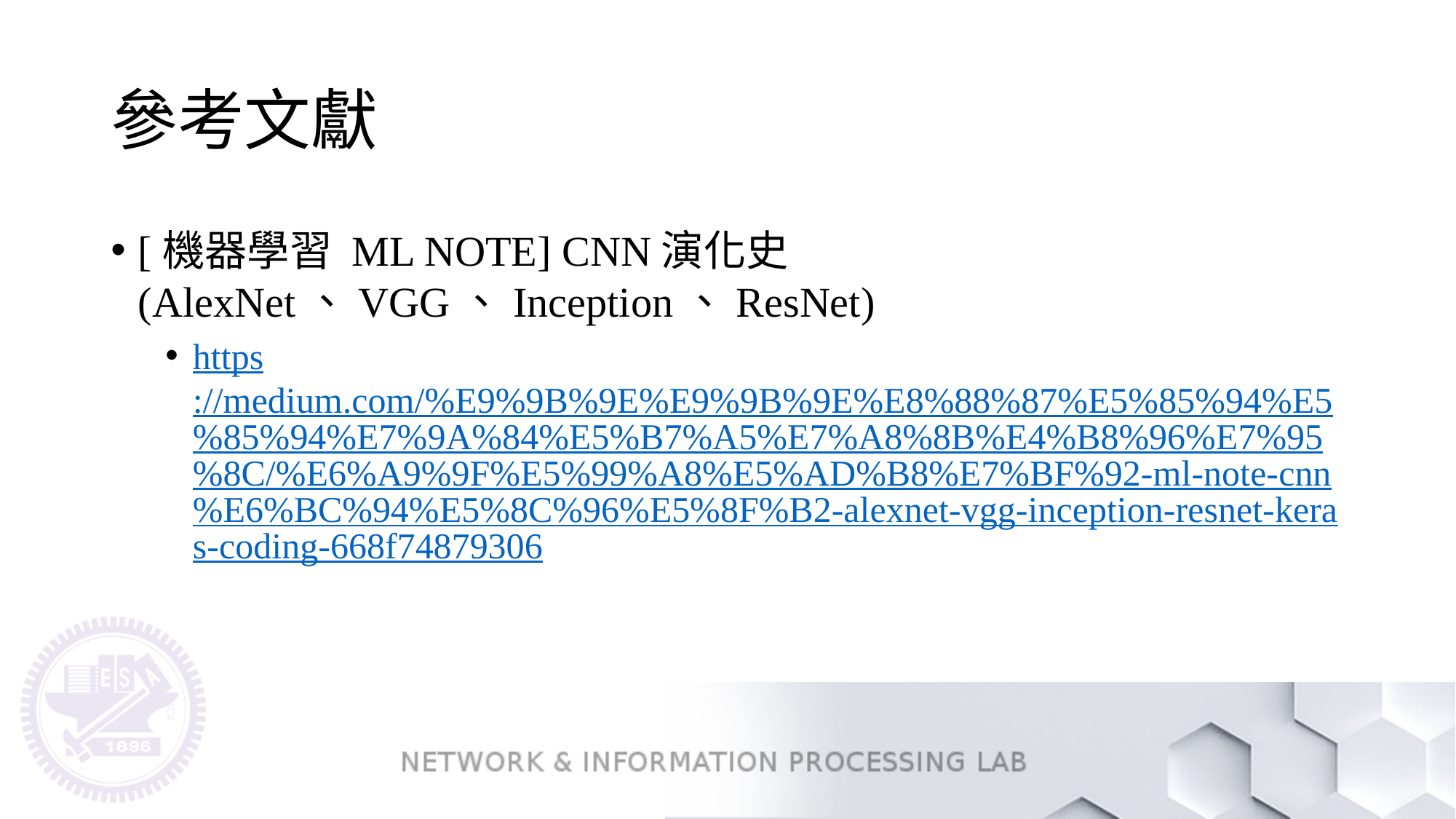

# 參考文獻
[機器學習 ML NOTE] CNN演化史 (AlexNet、VGG、Inception、ResNet)
https://medium.com/%E9%9B%9E%E9%9B%9E%E8%88%87%E5%85%94%E5%85%94%E7%9A%84%E5%B7%A5%E7%A8%8B%E4%B8%96%E7%95%8C/%E6%A9%9F%E5%99%A8%E5%AD%B8%E7%BF%92-ml-note-cnn%E6%BC%94%E5%8C%96%E5%8F%B2-alexnet-vgg-inception-resnet-keras-coding-668f74879306